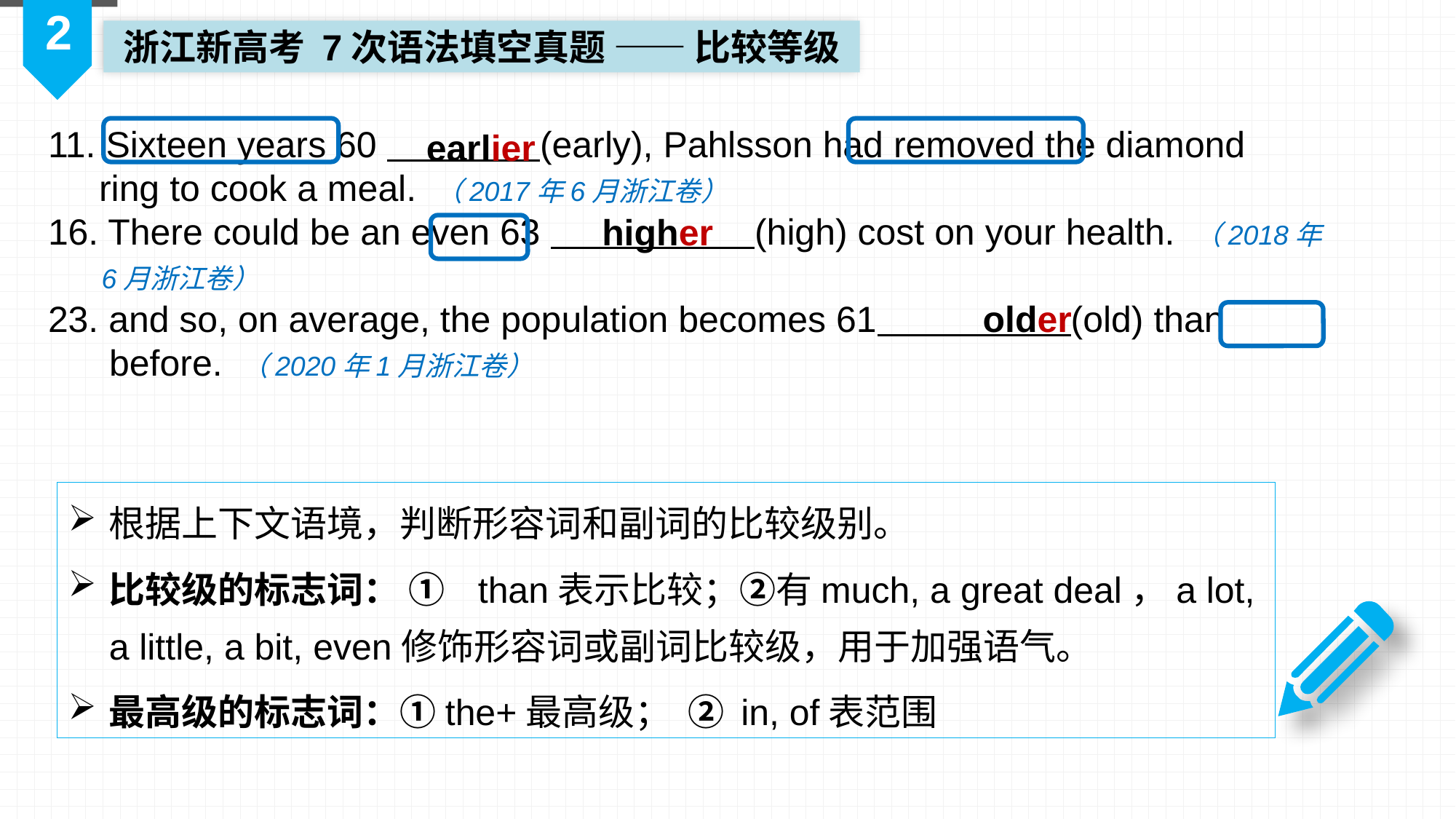

2
浙江新高考 7次语法填空真题 —— 比较等级
earlier
11. Sixteen years 60                (early), Pahlsson had removed the diamond
     ring to cook a meal. （2017年6月浙江卷）
16. There could be an even 63                     (high) cost on your health. （2018年
       6月浙江卷）
23. and so, on average, the population becomes 61                   (old) than
      before. （2020年1月浙江卷）

higher

 older

根据上下文语境，判断形容词和副词的比较级别。
比较级的标志词： ①   than表示比较；②有much, a great deal，a lot, a little, a bit, even修饰形容词或副词比较级，用于加强语气。
最高级的标志词：①the+最高级；  ② in, of表范围